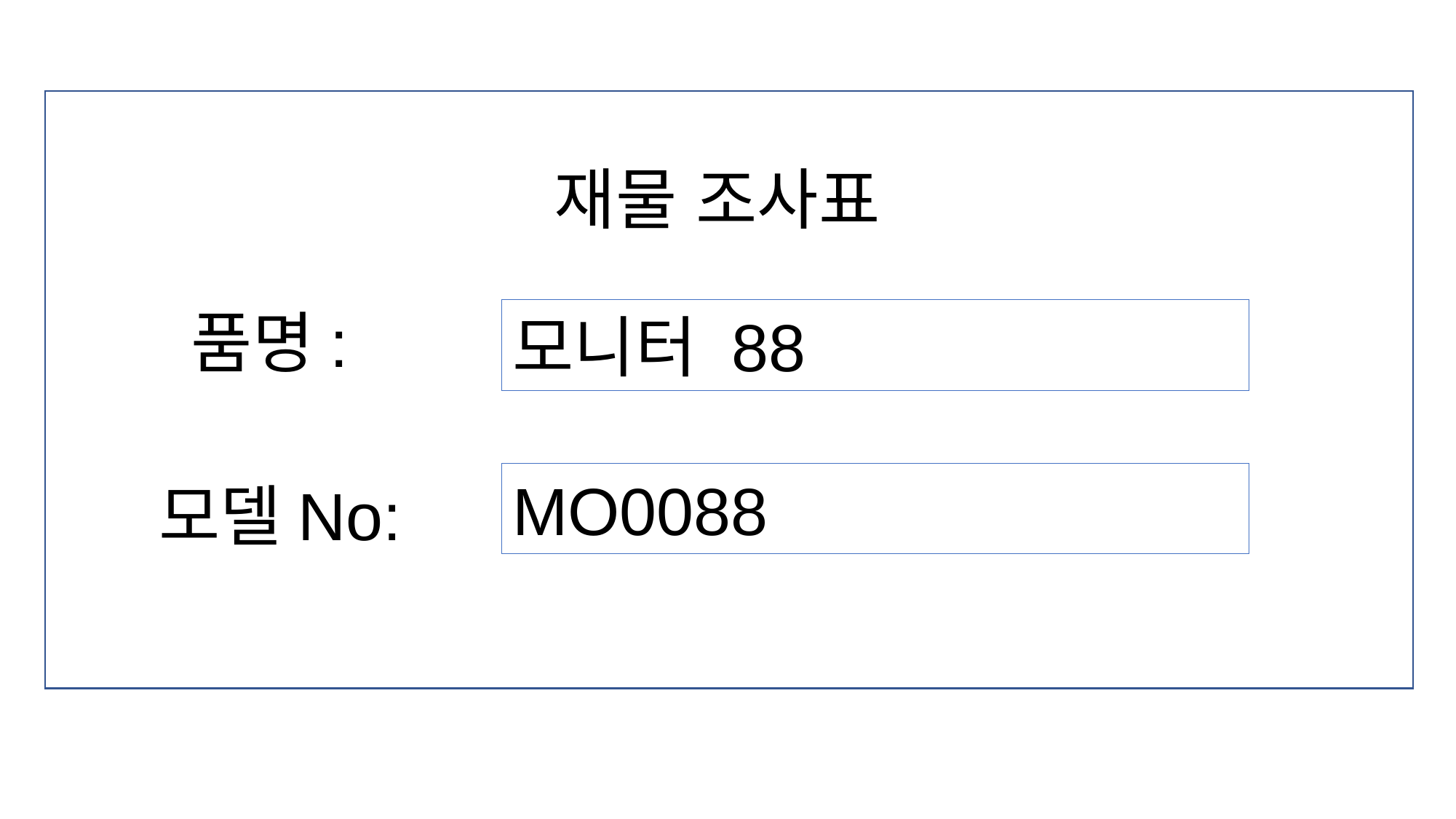

재물 조사표
품명:
모니터 88
MO0088
모델No: